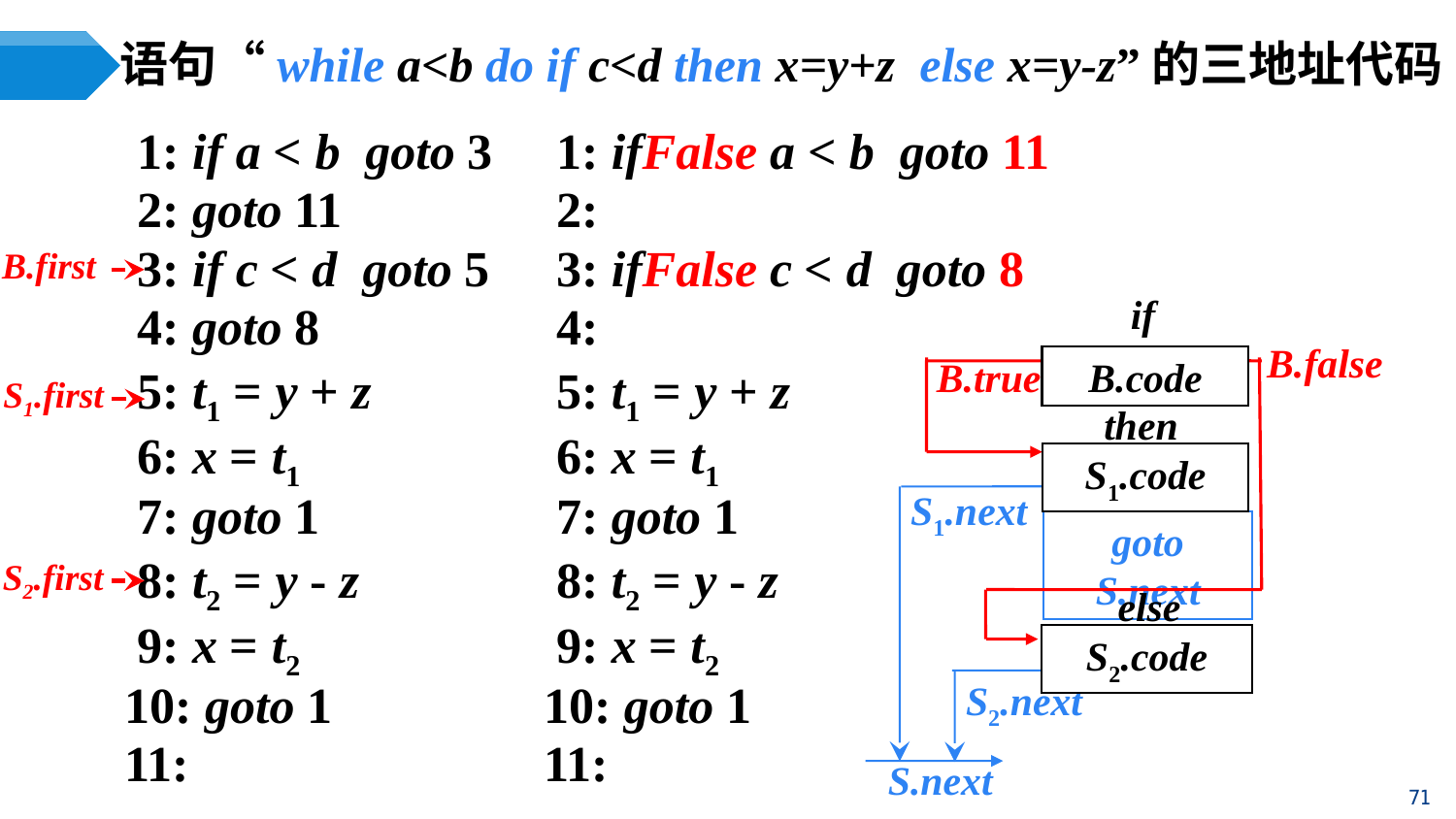

# 语句“while a<b do if c<d then x=y+z  else x=y-z”的三地址代码
 1: ifFalse a < b  goto 11
 2:
 3: ifFalse c < d  goto 8
 4:
 5: t1 = y + z
 6: x = t1
 7: goto 1
 8: t2 = y - z
 9: x = t2
10: goto 1
11:
 1: if a < b  goto 3
 2: goto 11
 3: if c < d  goto 5
 4: goto 8
 5: t1 = y + z
 6: x = t1
 7: goto 1
 8: t2 = y - z
 9: x = t2
10: goto 1
11:
B.first
if
B.false
B.code
B.true

then
S1.code

S1.next

goto S.next
else

S2.code

S2.next

S.next

S1.first
S2.first
71